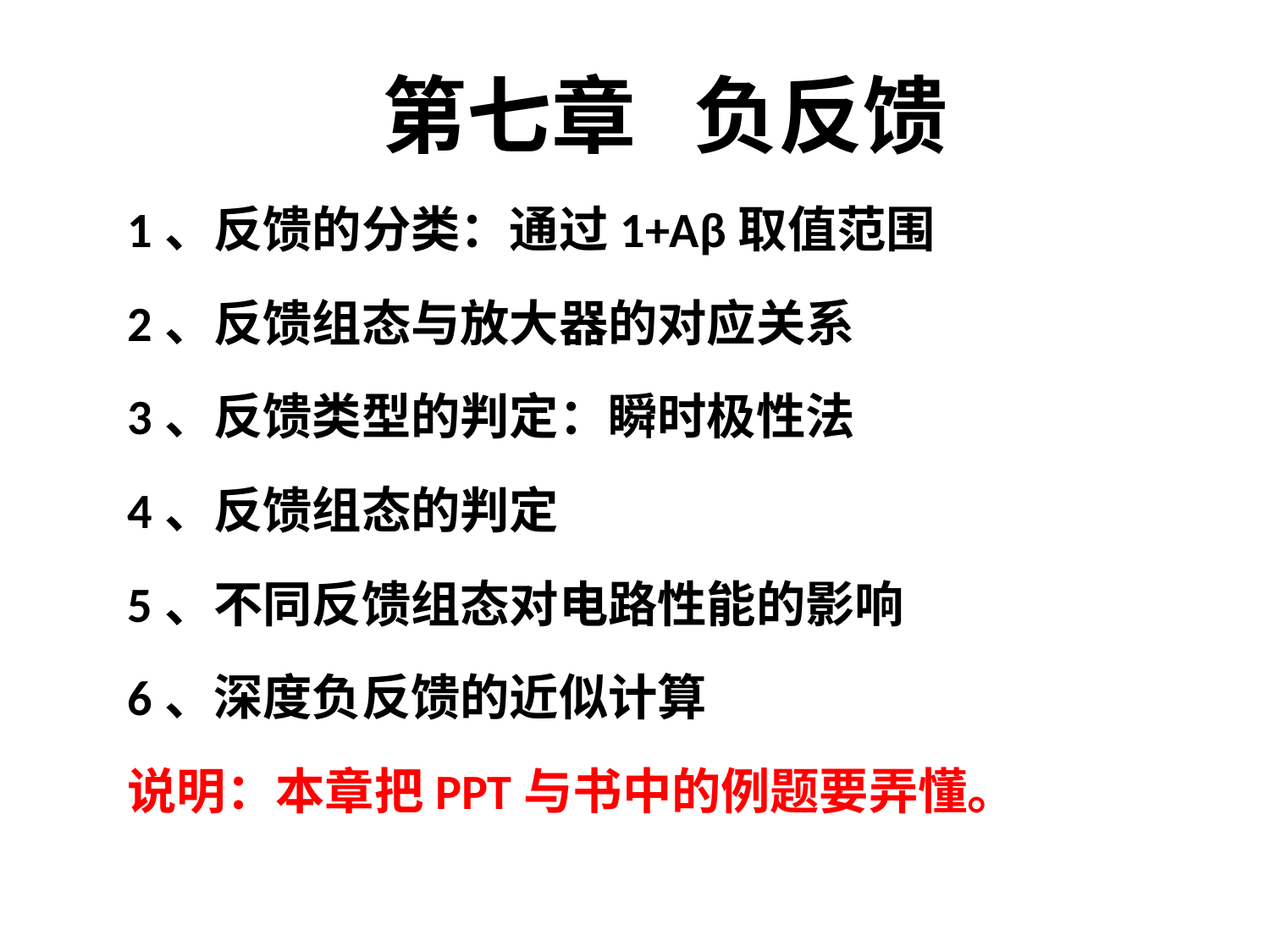

第七章   负反馈

1、反馈的分类：通过1+Aβ取值范围

2、反馈组态与放大器的对应关系

3、反馈类型的判定：瞬时极性法

4、反馈组态的判定

5、不同反馈组态对电路性能的影响

6、深度负反馈的近似计算

说明：本章把PPT与书中的例题要弄懂。